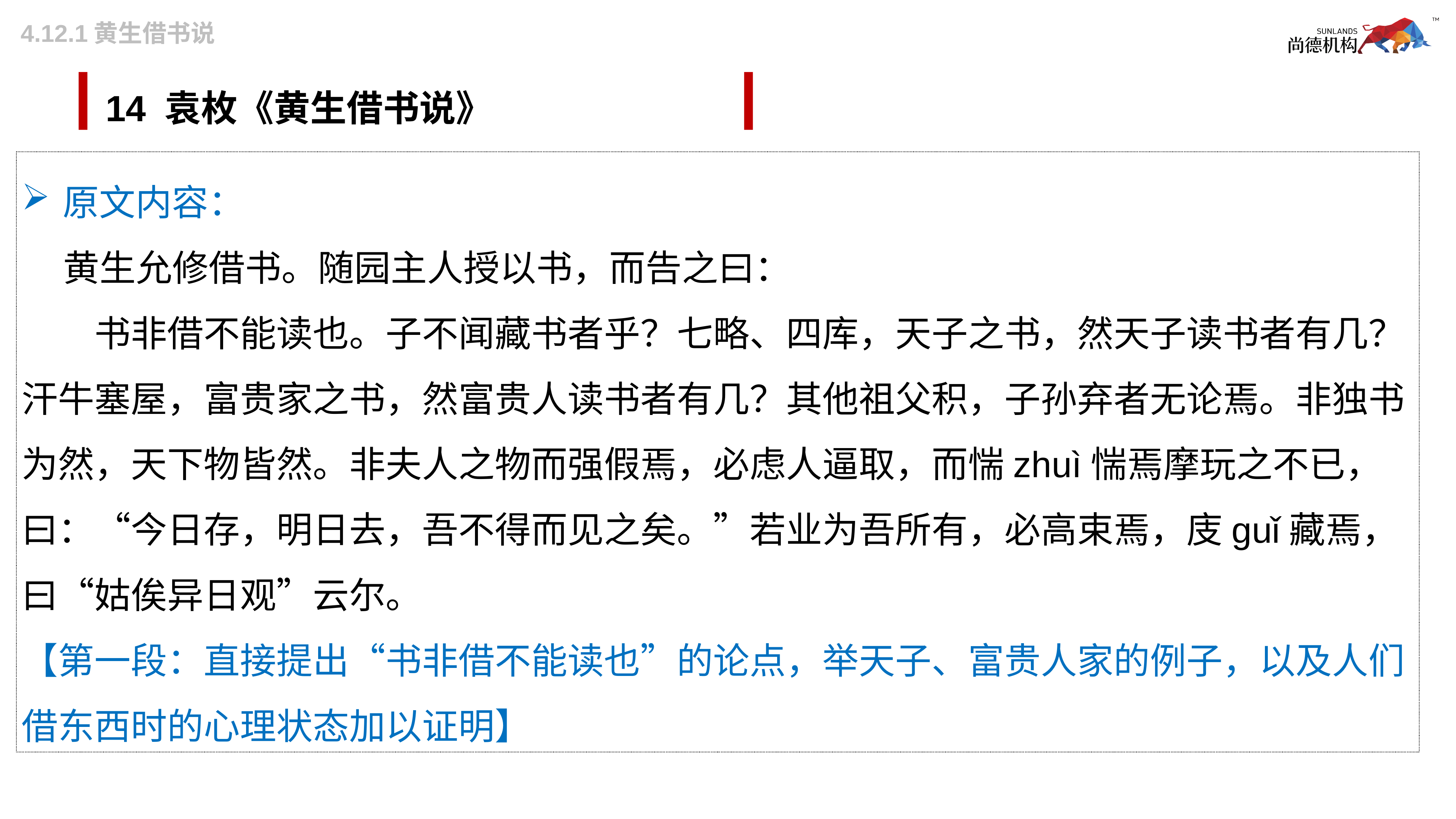

4.12.1黄生借书说
# 14 袁枚《黄生借书说》
原文内容：
    黄生允修借书。随园主人授以书，而告之曰：
　　书非借不能读也。子不闻藏书者乎？七略、四库，天子之书，然天子读书者有几？汗牛塞屋，富贵家之书，然富贵人读书者有几？其他祖父积，子孙弃者无论焉。非独书为然，天下物皆然。非夫人之物而强假焉，必虑人逼取，而惴zhuì惴焉摩玩之不已，曰：“今日存，明日去，吾不得而见之矣。”若业为吾所有，必高束焉，庋guǐ藏焉，曰“姑俟异日观”云尔。
【第一段：直接提出“书非借不能读也”的论点，举天子、富贵人家的例子，以及人们借东西时的心理状态加以证明】